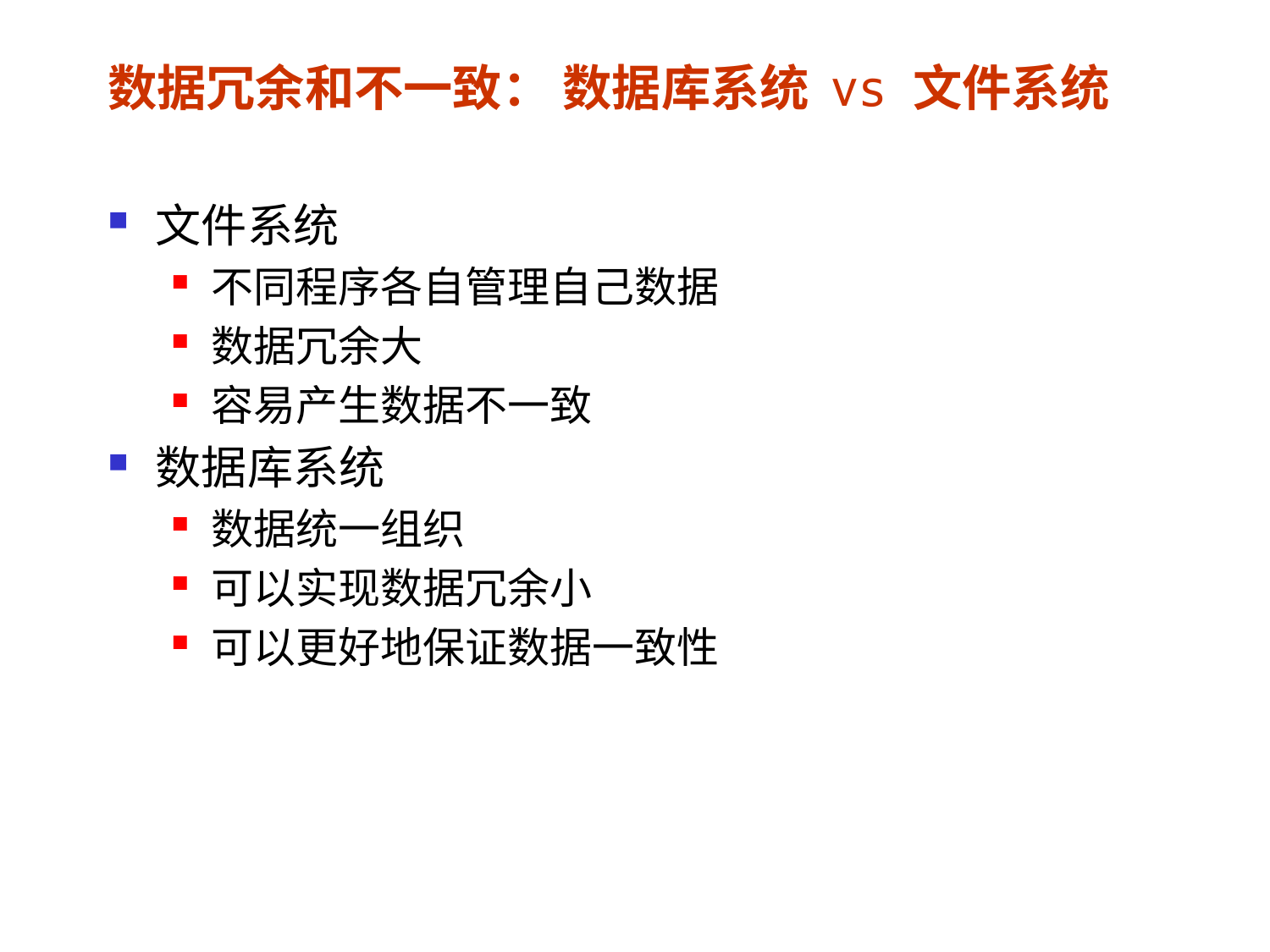

# 数据冗余和不一致： 数据库系统 vs 文件系统
文件系统
不同程序各自管理自己数据
数据冗余大
容易产生数据不一致
数据库系统
数据统一组织
可以实现数据冗余小
可以更好地保证数据一致性